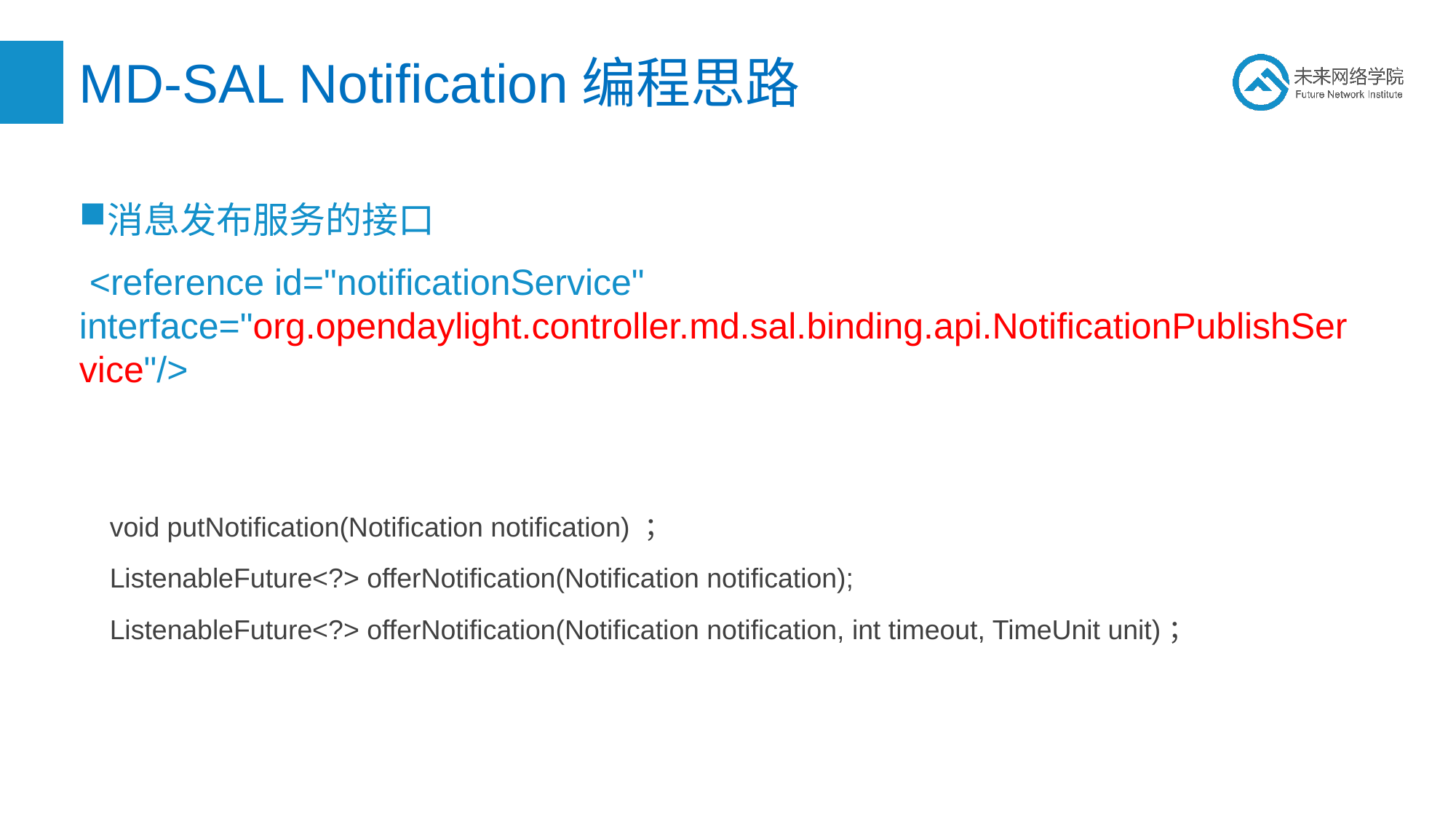

# MD-SAL Notification编程思路
消息发布服务的接口
 <reference id="notificationService" interface="org.opendaylight.controller.md.sal.binding.api.NotificationPublishService"/>

    void putNotification(Notification notification) ；
    ListenableFuture<?> offerNotification(Notification notification);
    ListenableFuture<?> offerNotification(Notification notification, int timeout, TimeUnit unit)；